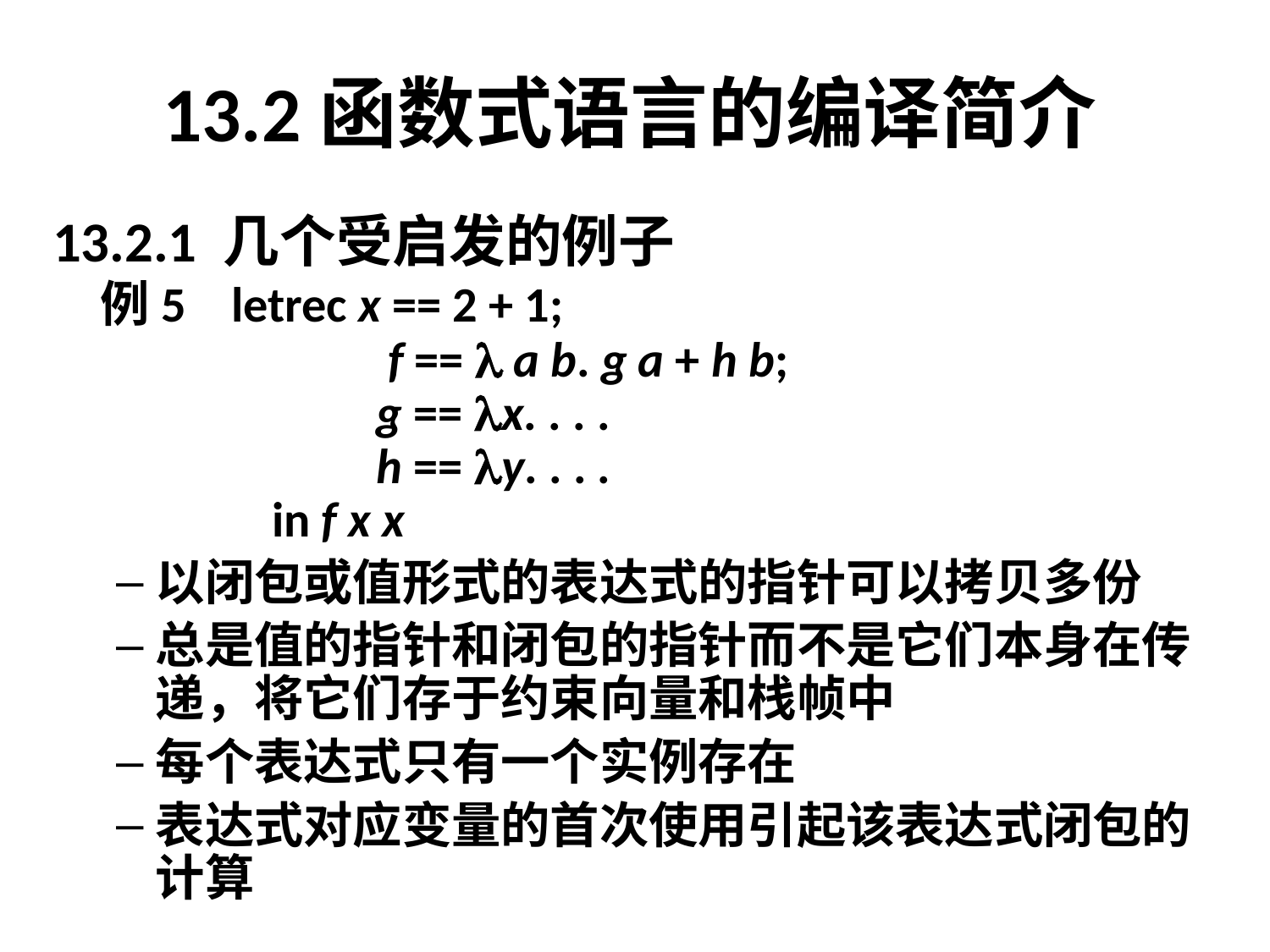

# 13.2函数式语言的编译简介
13.2.1 几个受启发的例子
	例5    letrec x == 2 + 1;
			   f == λ a b. g a + h b;
			  g == λx. . . .
			  h == λy. . . .
		    in f x x
以闭包或值形式的表达式的指针可以拷贝多份
总是值的指针和闭包的指针而不是它们本身在传递，将它们存于约束向量和栈帧中
每个表达式只有一个实例存在
表达式对应变量的首次使用引起该表达式闭包的计算